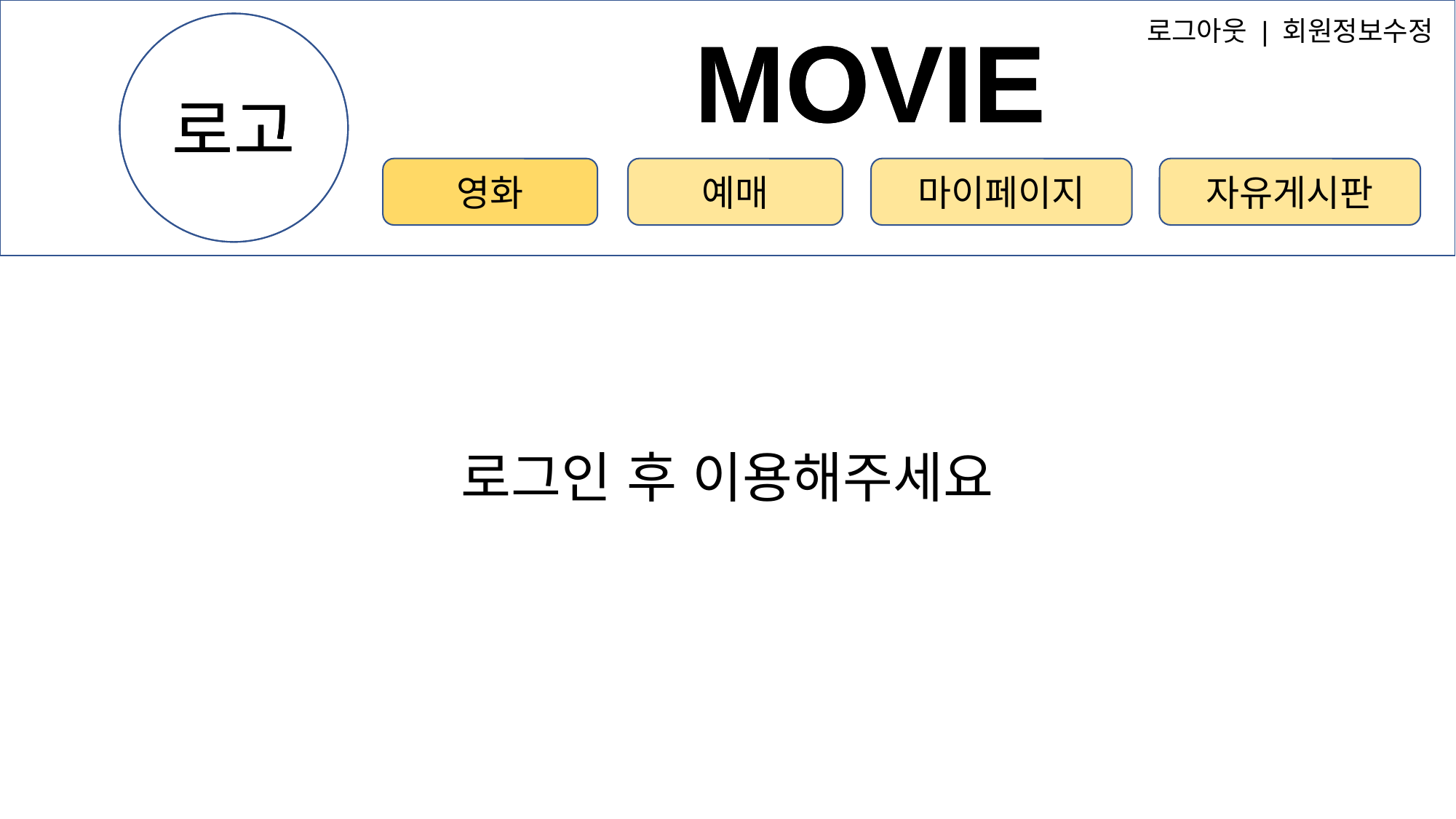

MOVIE
로고
MOVIE
로그아웃 | 회원정보수정
로고
자유게시판
영화
예매
마이페이지
로그인 후 이용해주세요